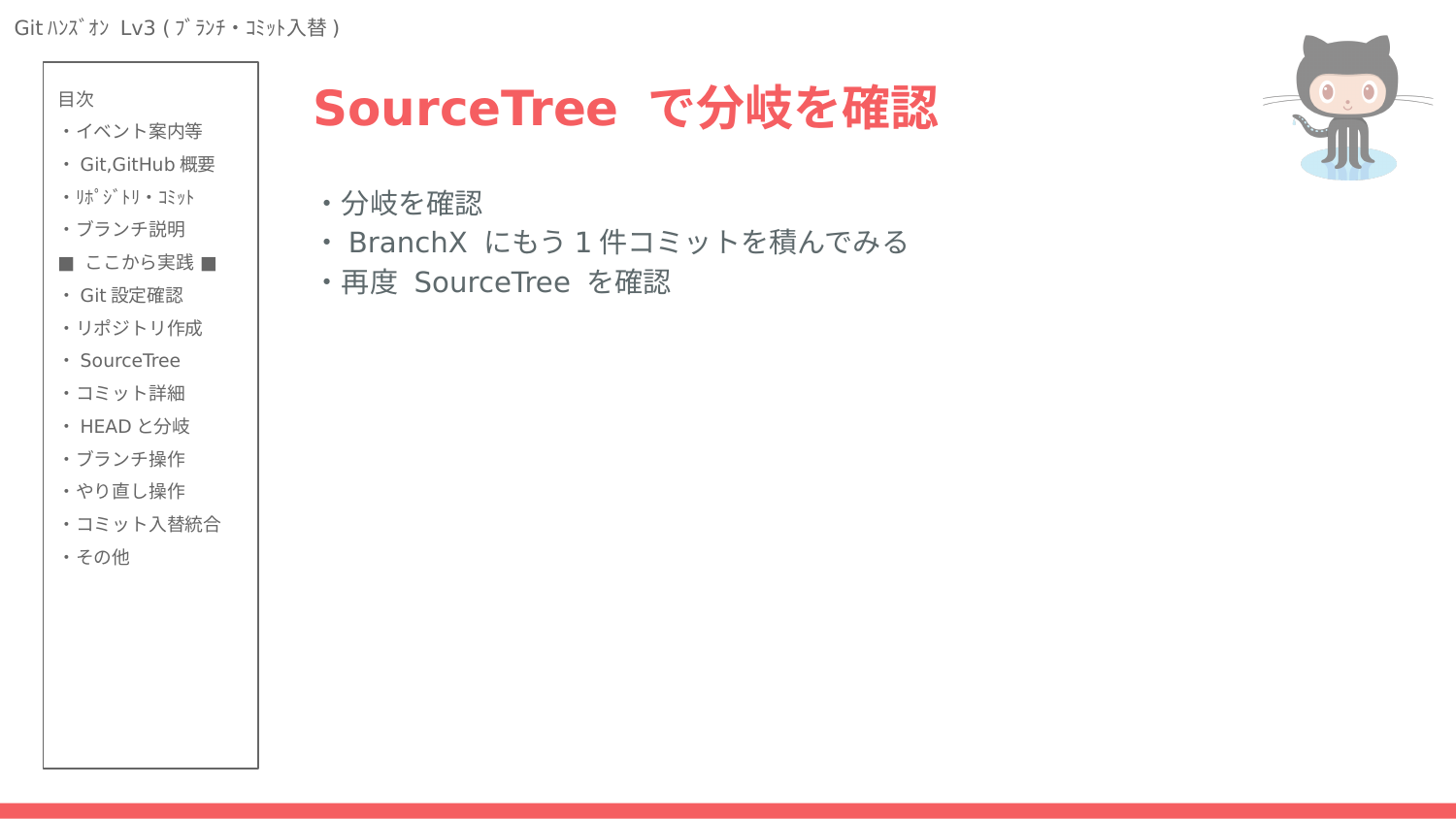

# SourceTree で分岐を確認
・分岐を確認
・BranchX にもう1件コミットを積んでみる
・再度 SourceTree を確認